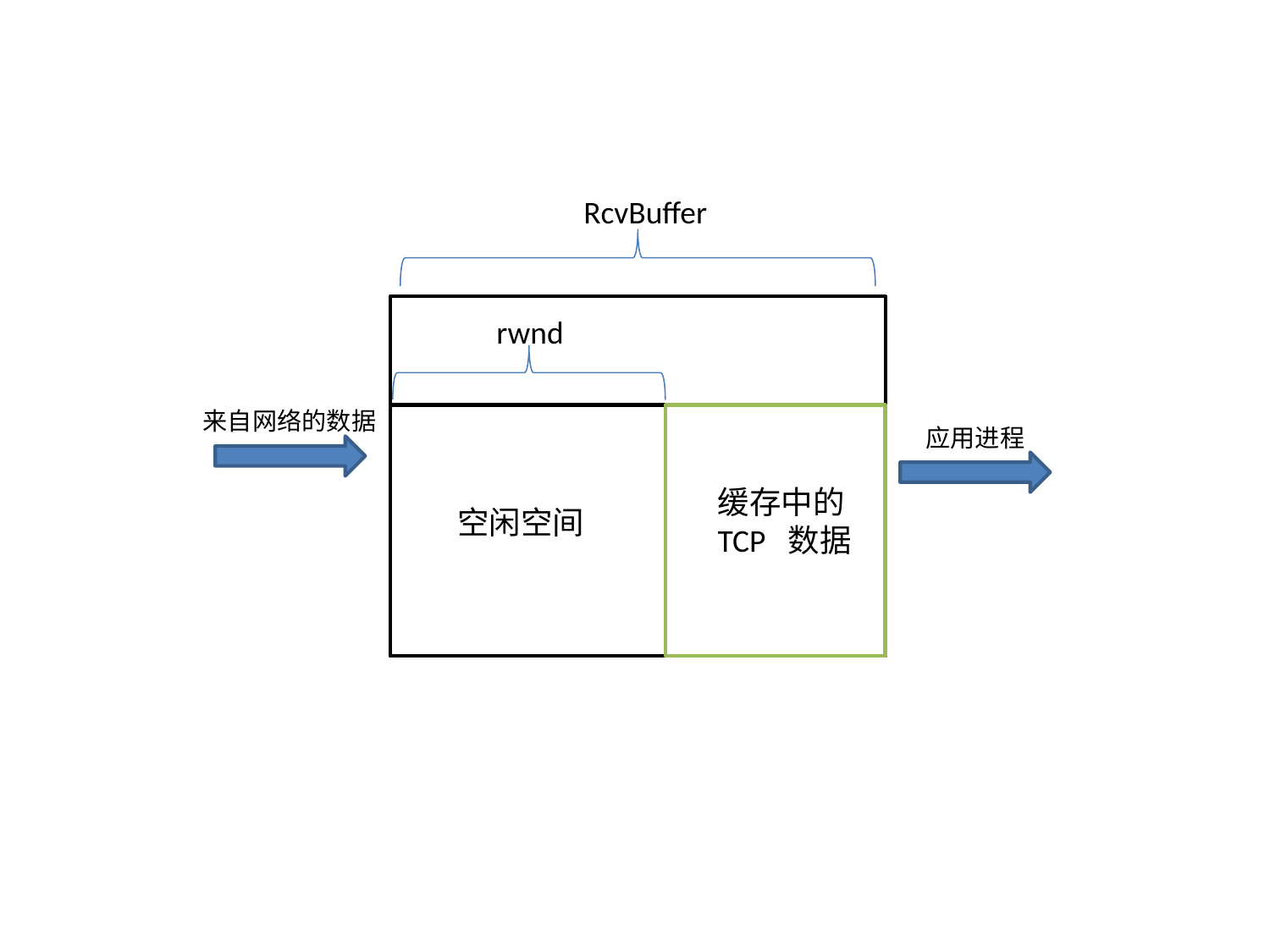

RcvBuffer

rwnd
来自网络的数据

应用进程

缓存中的TCP  数据
空闲空间